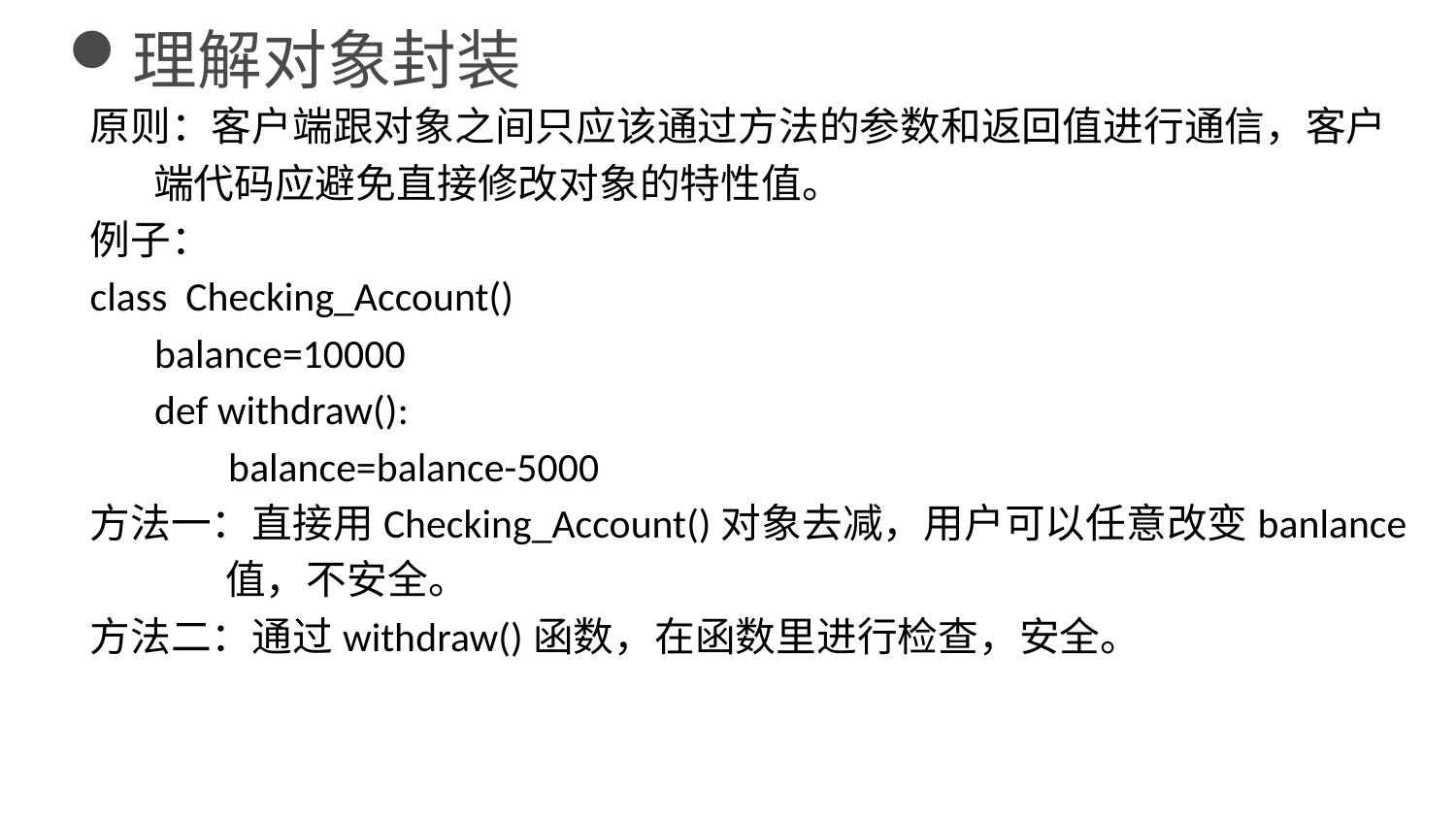

理解对象封装
原则：客户端跟对象之间只应该通过方法的参数和返回值进行通信，客户
      端代码应避免直接修改对象的特性值。
例子：
class  Checking_Account()
       balance=10000
       def withdraw():
               balance=balance-5000
方法一：直接用Checking_Account()对象去减，用户可以任意改变banlance
              值，不安全。
方法二：通过withdraw()函数，在函数里进行检查，安全。
19